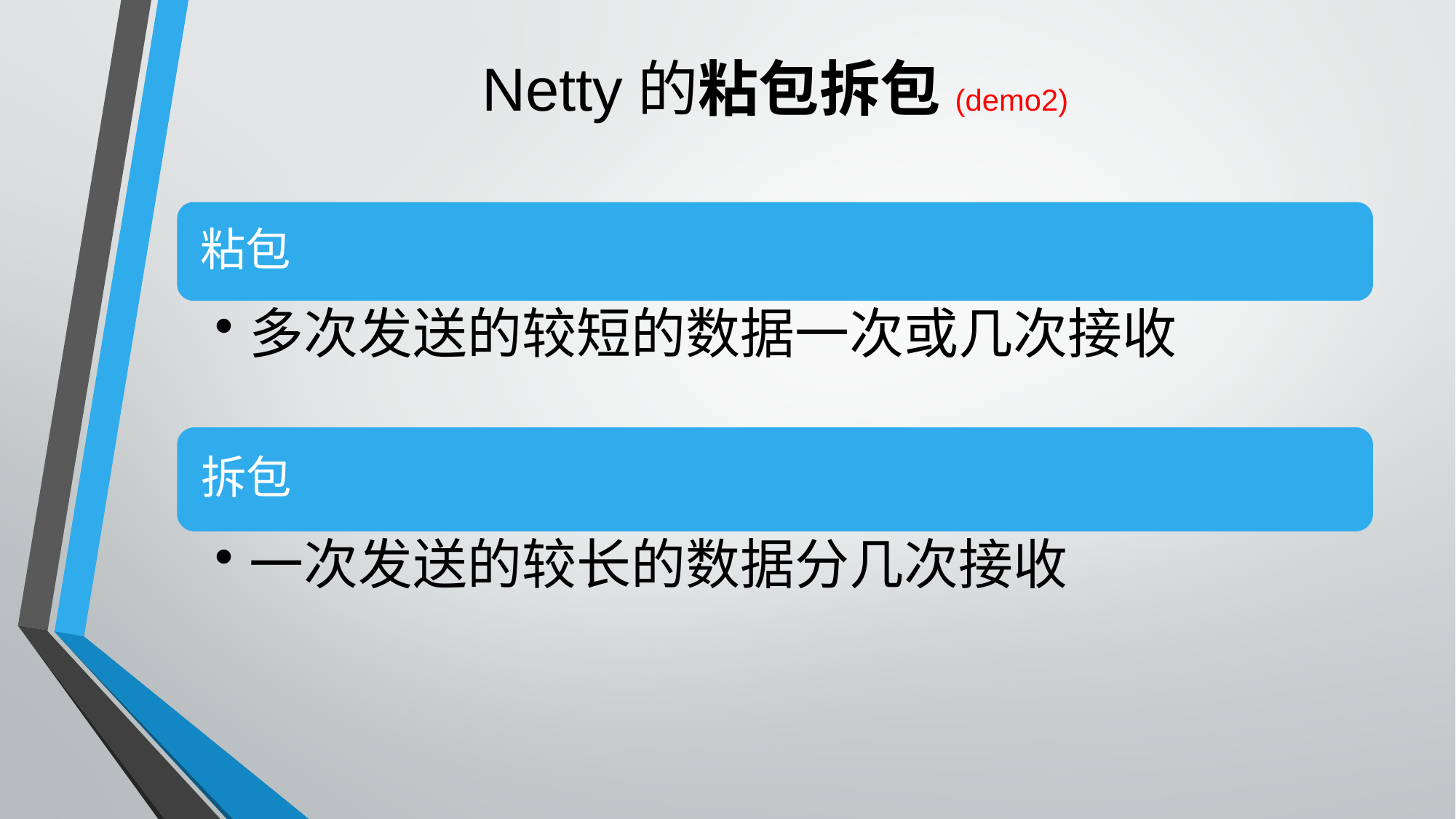

# Netty的粘包拆包(demo2)
粘包
多次发送的较短的数据一次或几次接收
拆包
一次发送的较长的数据分几次接收